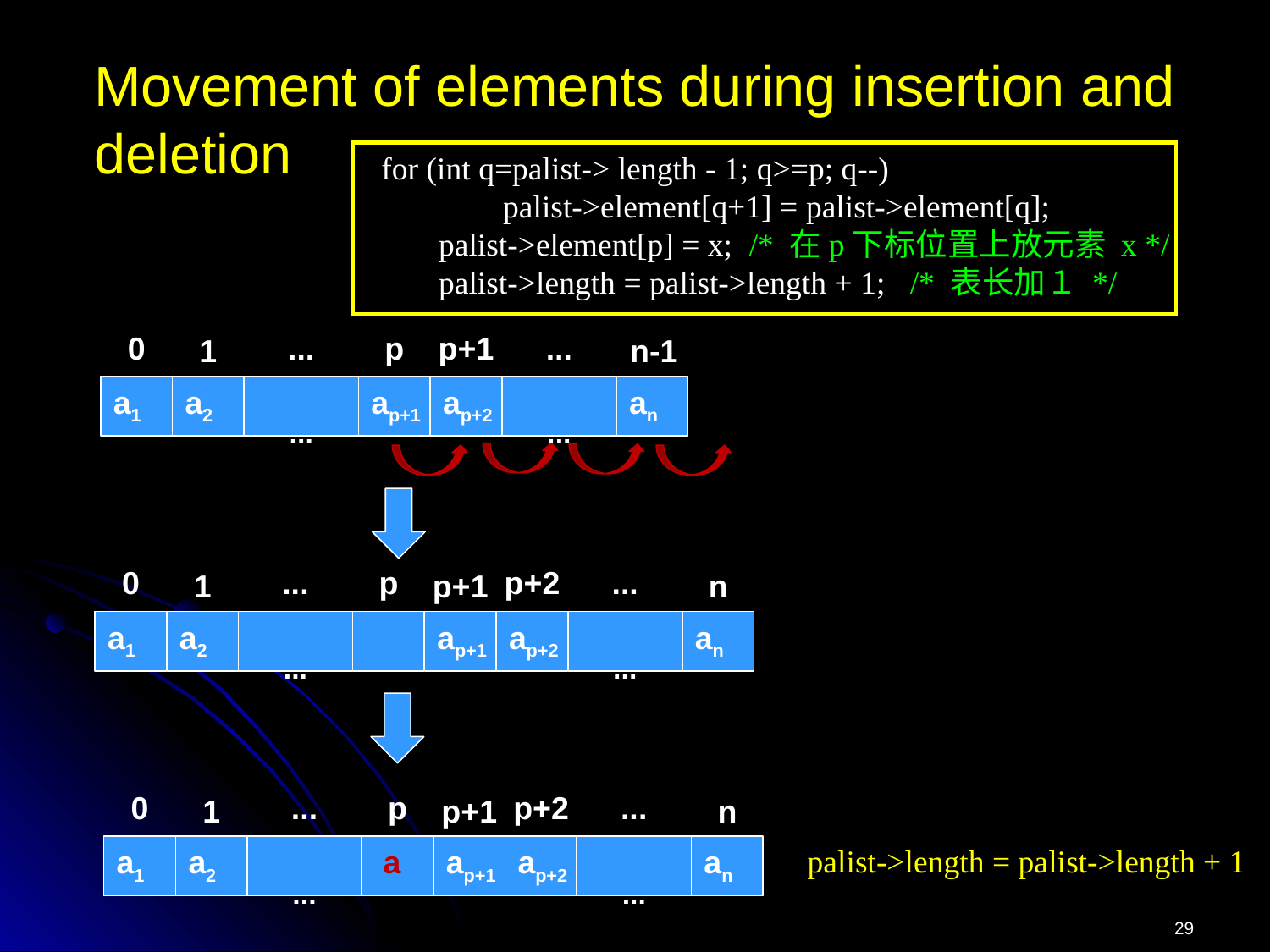

# Movement of elements during insertion and deletion
 for (int q=palist-> length - 1; q>=p; q--)
                palist->element[q+1] = palist->element[q];
        palist->element[p] = x;  /* 在p下标位置上放元素 x */
        palist->length = palist->length + 1;   /* 表长加１ */

0
...
p
p+1
...
1
n-1
a1
a2
...
ap+1
ap+2
...
an

0
...
p
p+2
...
1
p+1
n
a1
a2
...

ap+1
ap+2
...
an

0
...
p
p+2
...
1
p+1
n
a1
a2
...
 a
ap+1
ap+2
...
an
palist->length = palist->length + 1

29